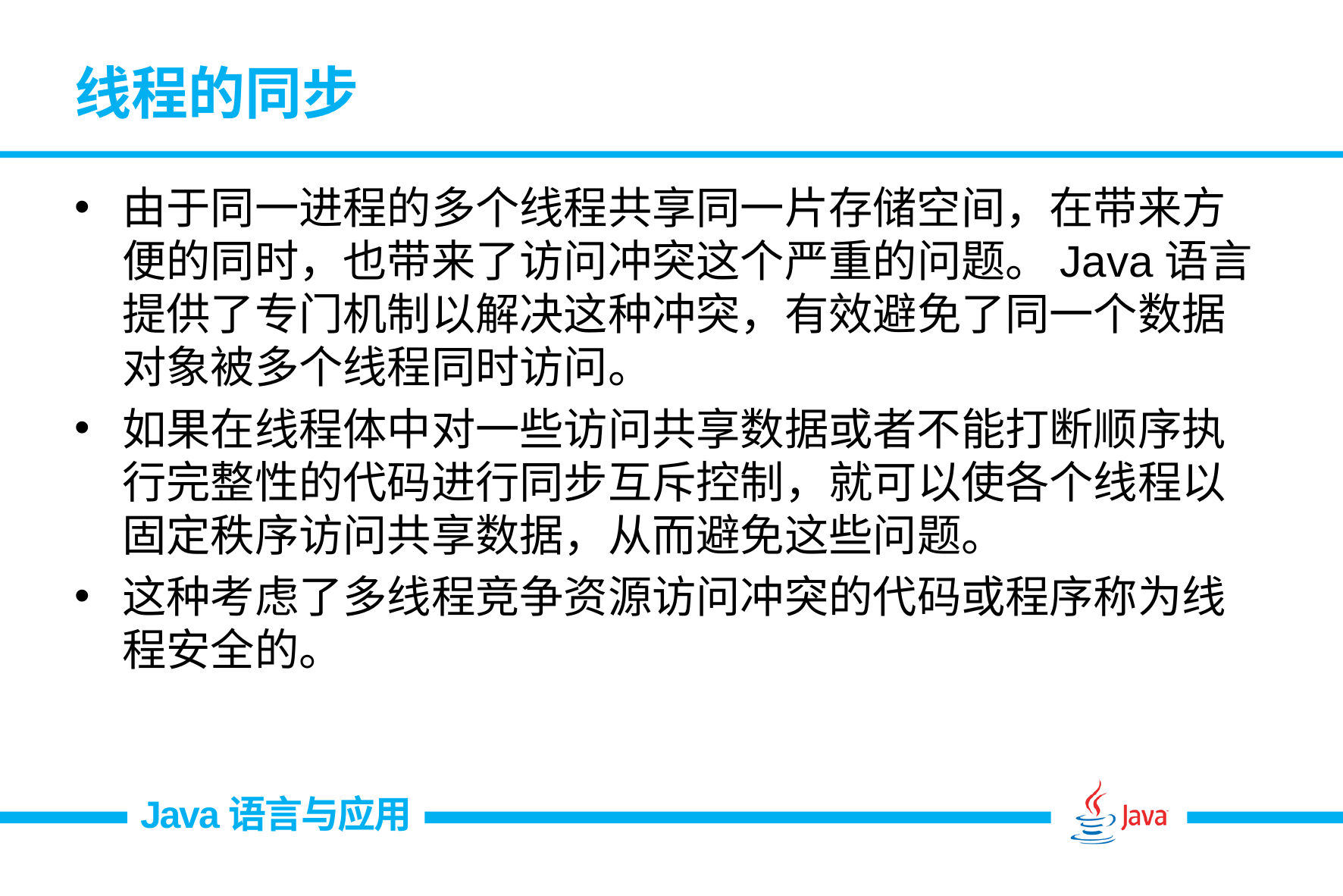

# 线程的同步
由于同一进程的多个线程共享同一片存储空间，在带来方便的同时，也带来了访问冲突这个严重的问题。Java语言提供了专门机制以解决这种冲突，有效避免了同一个数据对象被多个线程同时访问。
如果在线程体中对一些访问共享数据或者不能打断顺序执行完整性的代码进行同步互斥控制，就可以使各个线程以固定秩序访问共享数据，从而避免这些问题。
这种考虑了多线程竞争资源访问冲突的代码或程序称为线程安全的。